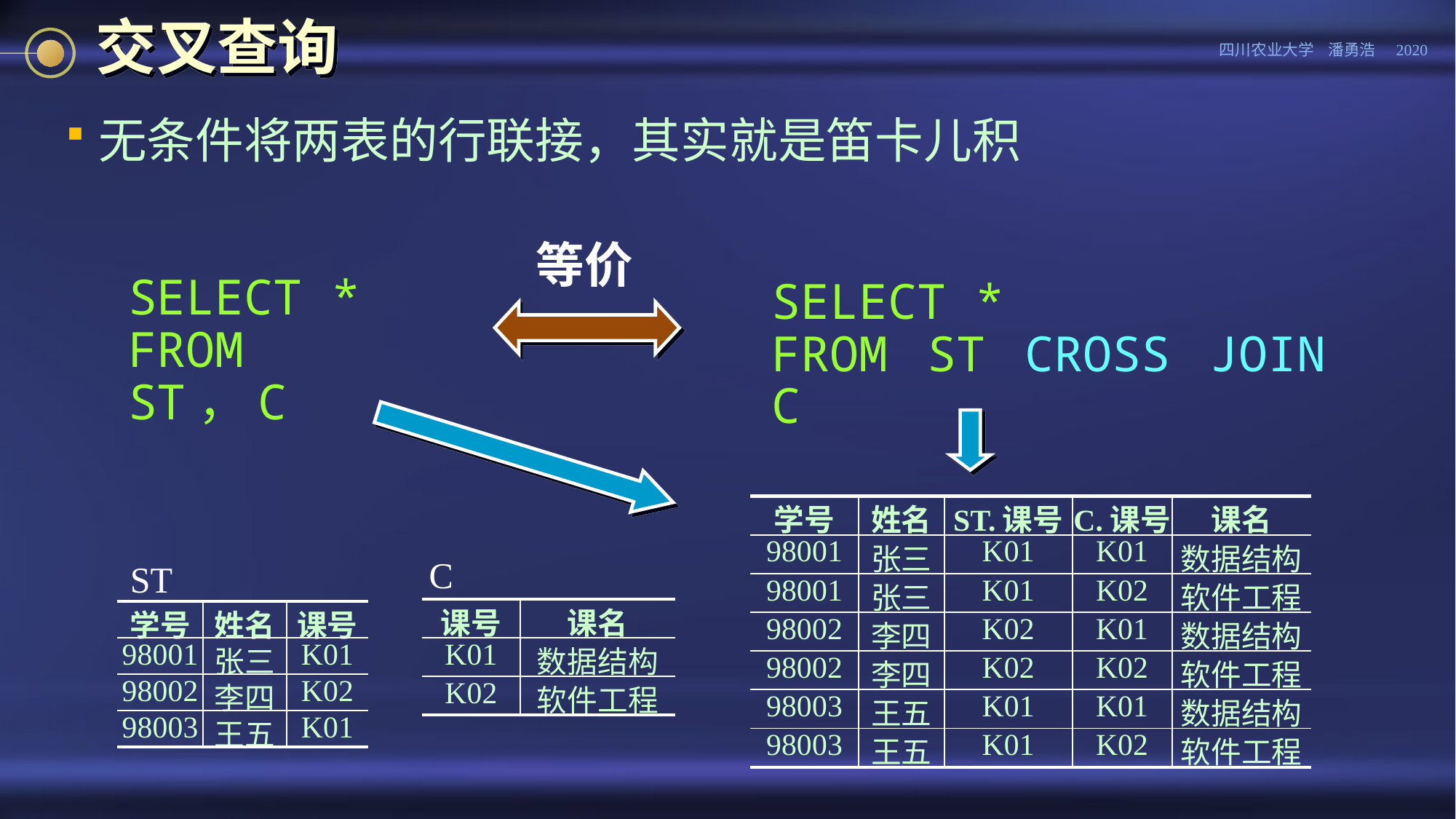

# 交叉查询
无条件将两表的行联接，其实就是笛卡儿积
等价

SELECT *
FROM ST，C
SELECT *
FROM ST CROSS JOIN C

| 学号 | 姓名 | ST.课号 | C.课号 | 课名 |
| --- | --- | --- | --- | --- |
| 98001 | 张三 | K01 | K01 | 数据结构 |
| 98001 | 张三 | K01 | K02 | 软件工程 |
| 98002 | 李四 | K02 | K01 | 数据结构 |
| 98002 | 李四 | K02 | K02 | 软件工程 |
| 98003 | 王五 | K01 | K01 | 数据结构 |
| 98003 | 王五 | K01 | K02 | 软件工程 |
C
ST
| 课号 | 课名 |
| --- | --- |
| K01 | 数据结构 |
| K02 | 软件工程 |
| 学号 | 姓名 | 课号 |
| --- | --- | --- |
| 98001 | 张三 | K01 |
| 98002 | 李四 | K02 |
| 98003 | 王五 | K01 |